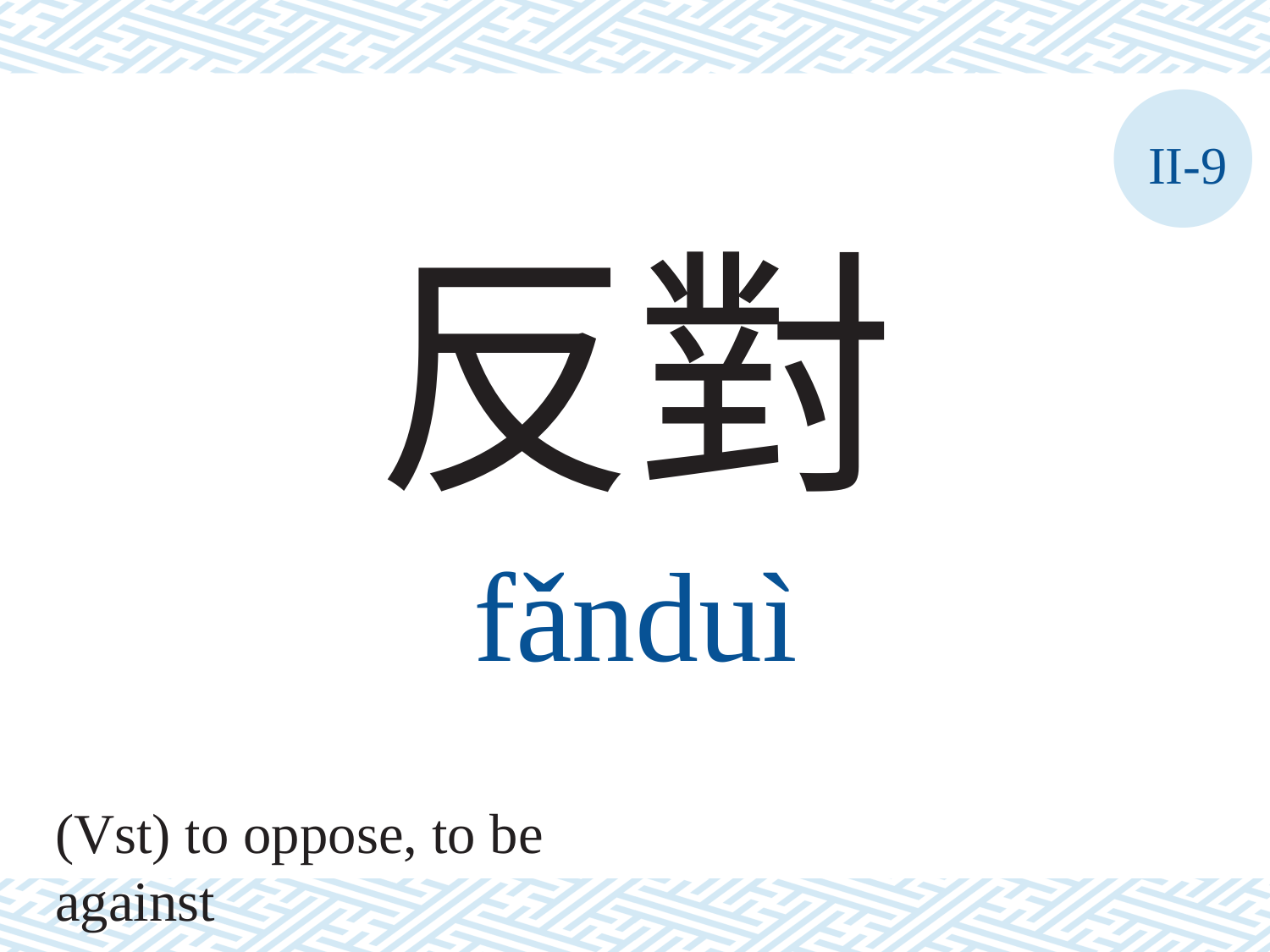

II-9
反對
fǎnduì
(Vst) to oppose, to be against